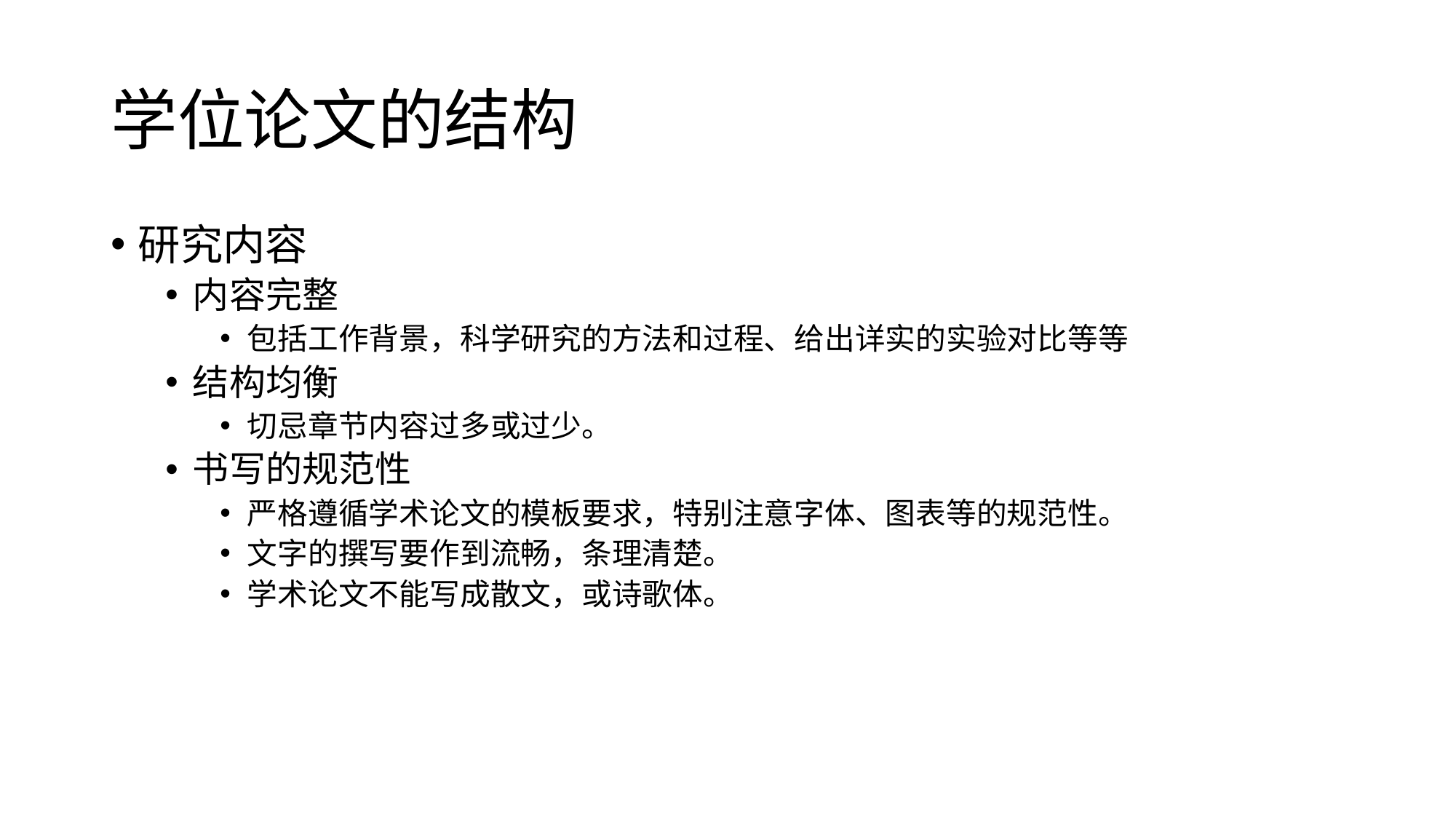

# 学位论文的结构
研究内容
内容完整
包括工作背景，科学研究的方法和过程、给出详实的实验对比等等
结构均衡
切忌章节内容过多或过少。
书写的规范性
严格遵循学术论文的模板要求，特别注意字体、图表等的规范性。
文字的撰写要作到流畅，条理清楚。
学术论文不能写成散文，或诗歌体。